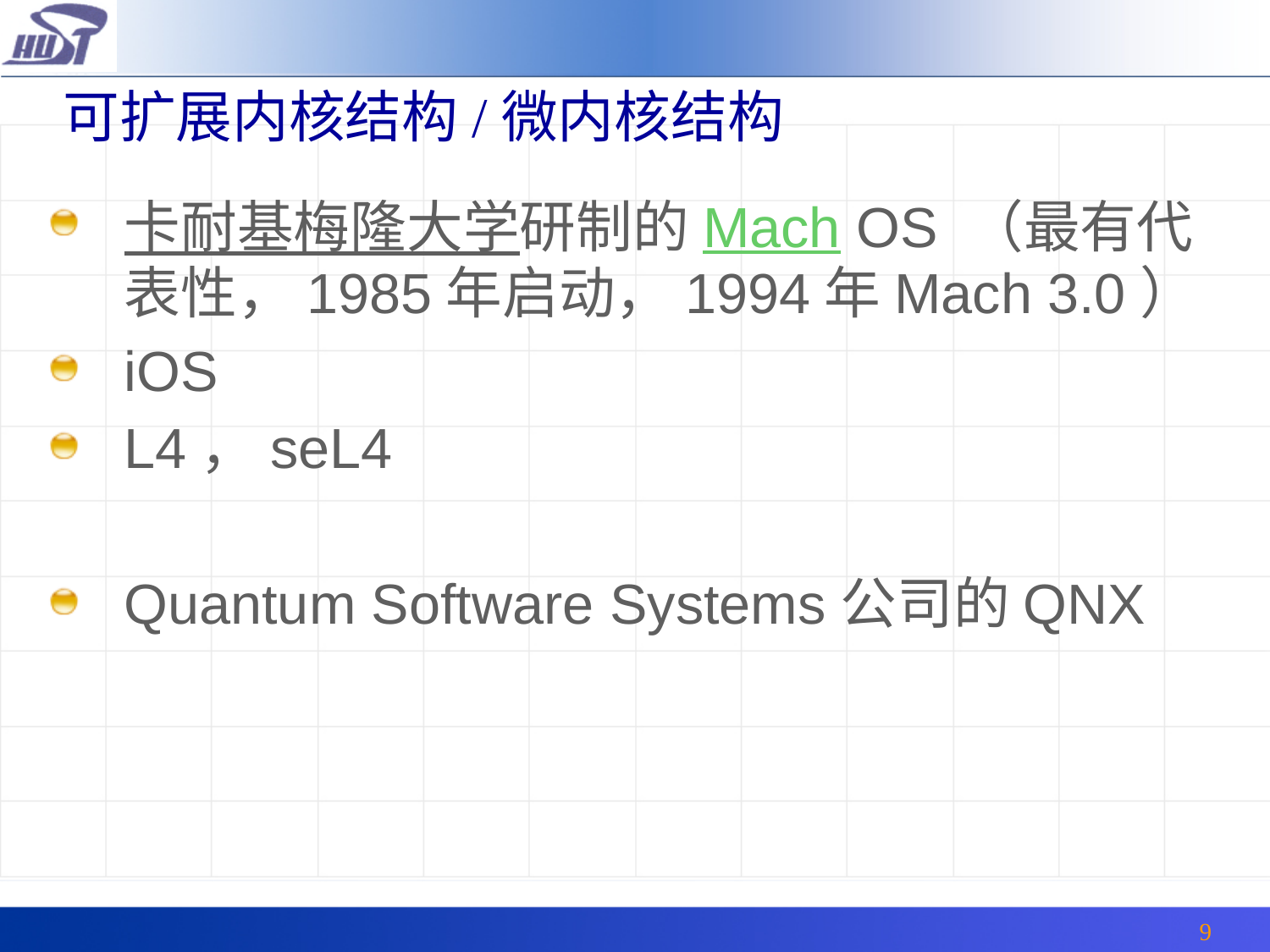

# 可扩展内核结构/微内核结构
卡耐基梅隆大学研制的Mach OS （最有代表性，1985年启动，1994年Mach 3.0）
iOS
L4，seL4

Quantum Software Systems公司的QNX

9